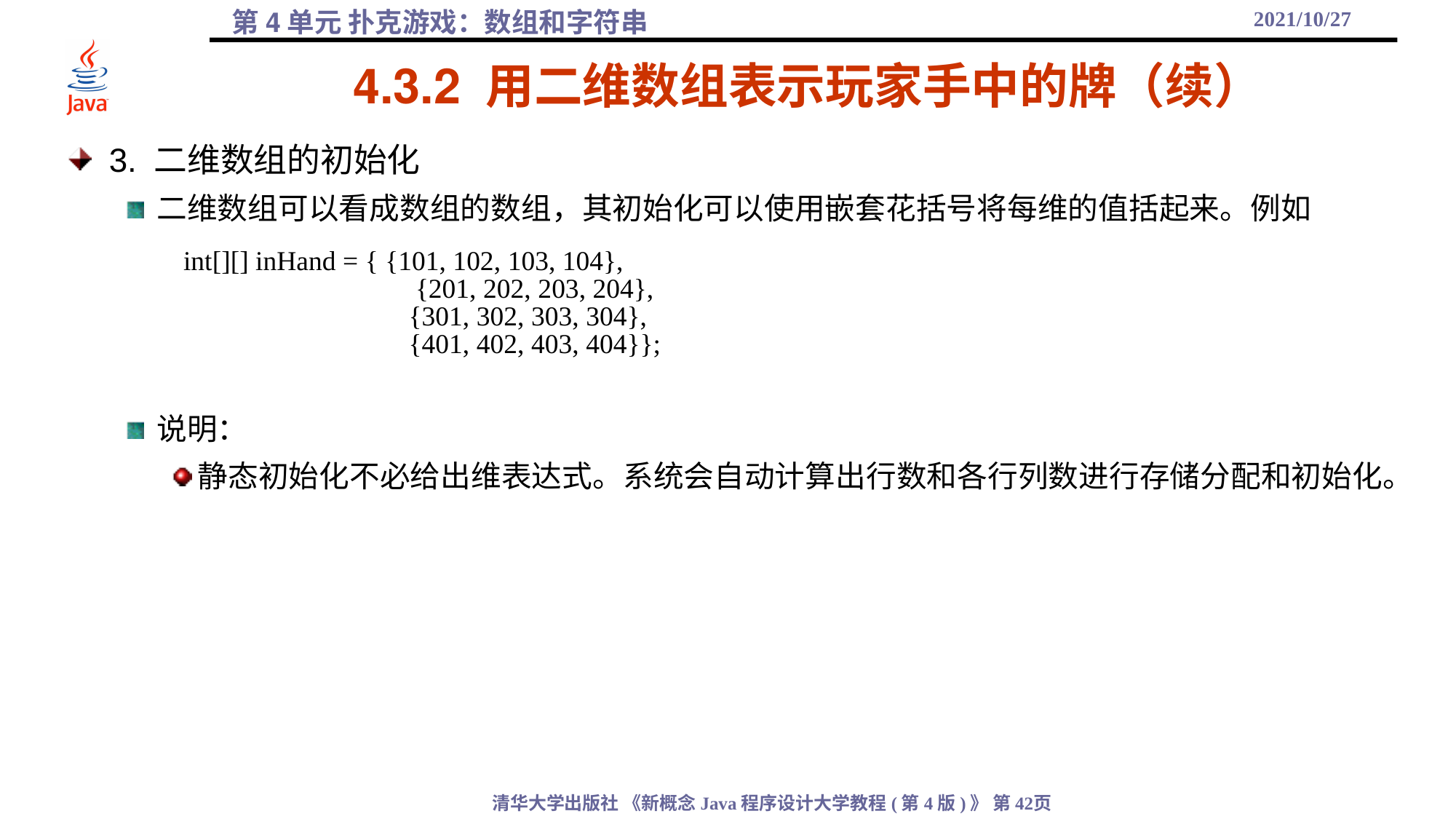

2021/10/27
# 4.3.2 用二维数组表示玩家手中的牌（续）
3. 二维数组的初始化
二维数组可以看成数组的数组，其初始化可以使用嵌套花括号将每维的值括起来。例如

说明：
静态初始化不必给出维表达式。系统会自动计算出行数和各行列数进行存储分配和初始化。
int[][] inHand = { {101, 102, 103, 104},
		  {201, 202, 203, 204},
		 {301, 302, 303, 304},
		 {401, 402, 403, 404}};